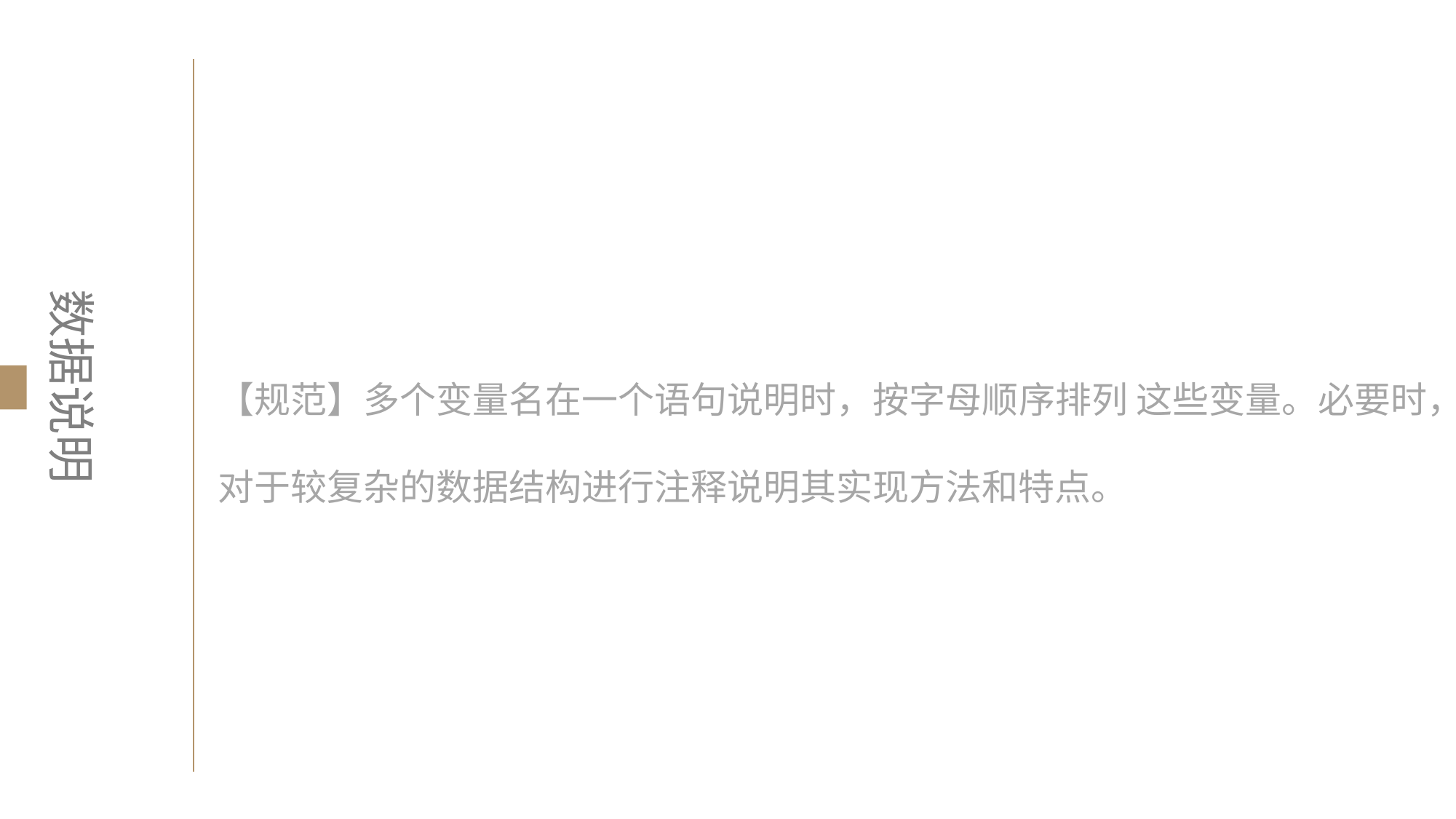

数据说明
【规范】多个变量名在一个语句说明时，按字母顺序排列 这些变量。必要时，对于较复杂的数据结构进行注释说明其实现方法和特点。